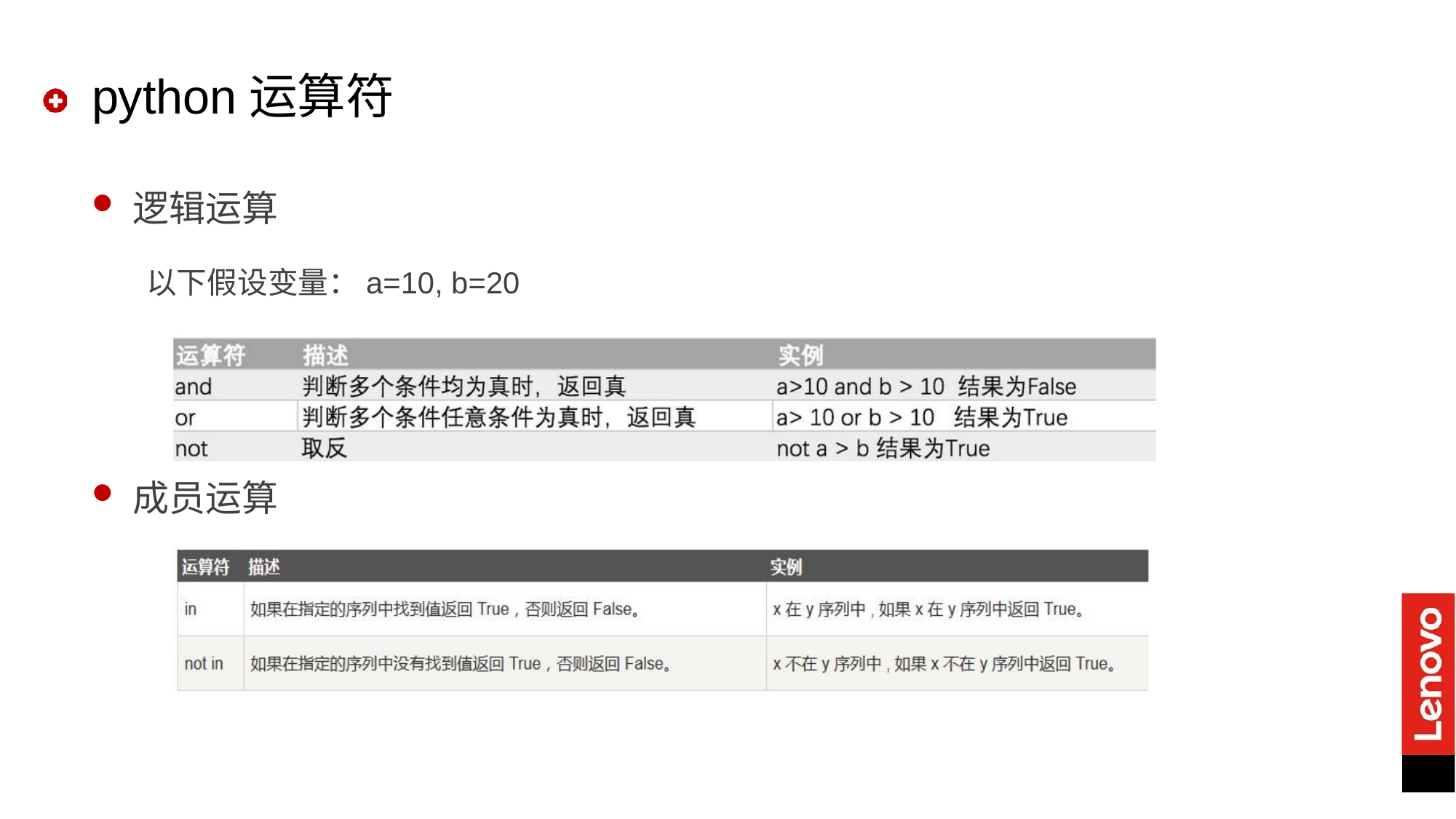

# python运算符
逻辑运算
以下假设变量：a=10, b=20

成员运算

21